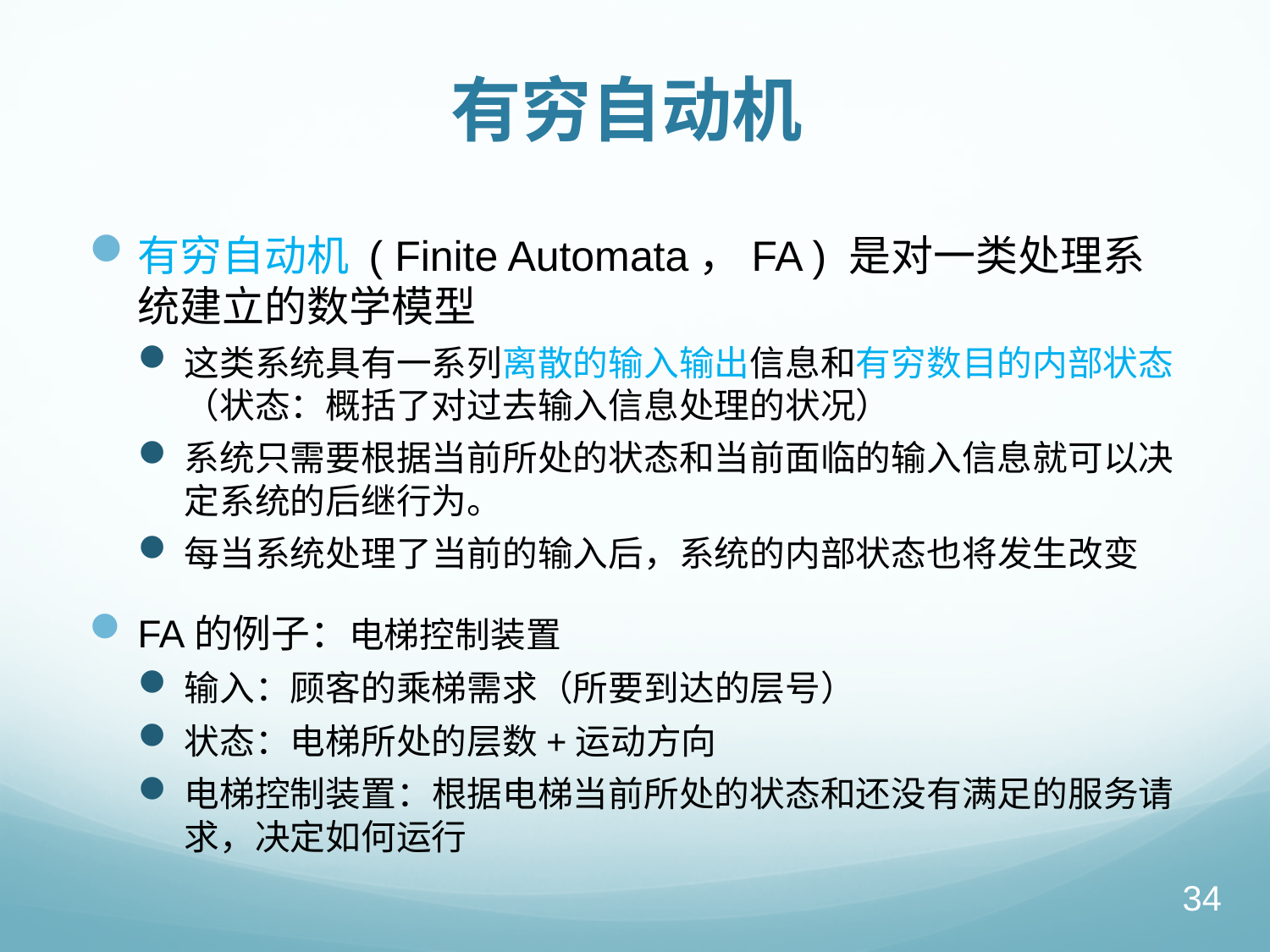

# 有穷自动机
有穷自动机 ( Finite Automata，FA ) 是对一类处理系统建立的数学模型
这类系统具有一系列离散的输入输出信息和有穷数目的内部状态（状态：概括了对过去输入信息处理的状况）
系统只需要根据当前所处的状态和当前面临的输入信息就可以决定系统的后继行为。
每当系统处理了当前的输入后，系统的内部状态也将发生改变
FA的例子：电梯控制装置
输入：顾客的乘梯需求（所要到达的层号）
状态：电梯所处的层数+运动方向
电梯控制装置：根据电梯当前所处的状态和还没有满足的服务请求，决定如何运行
34